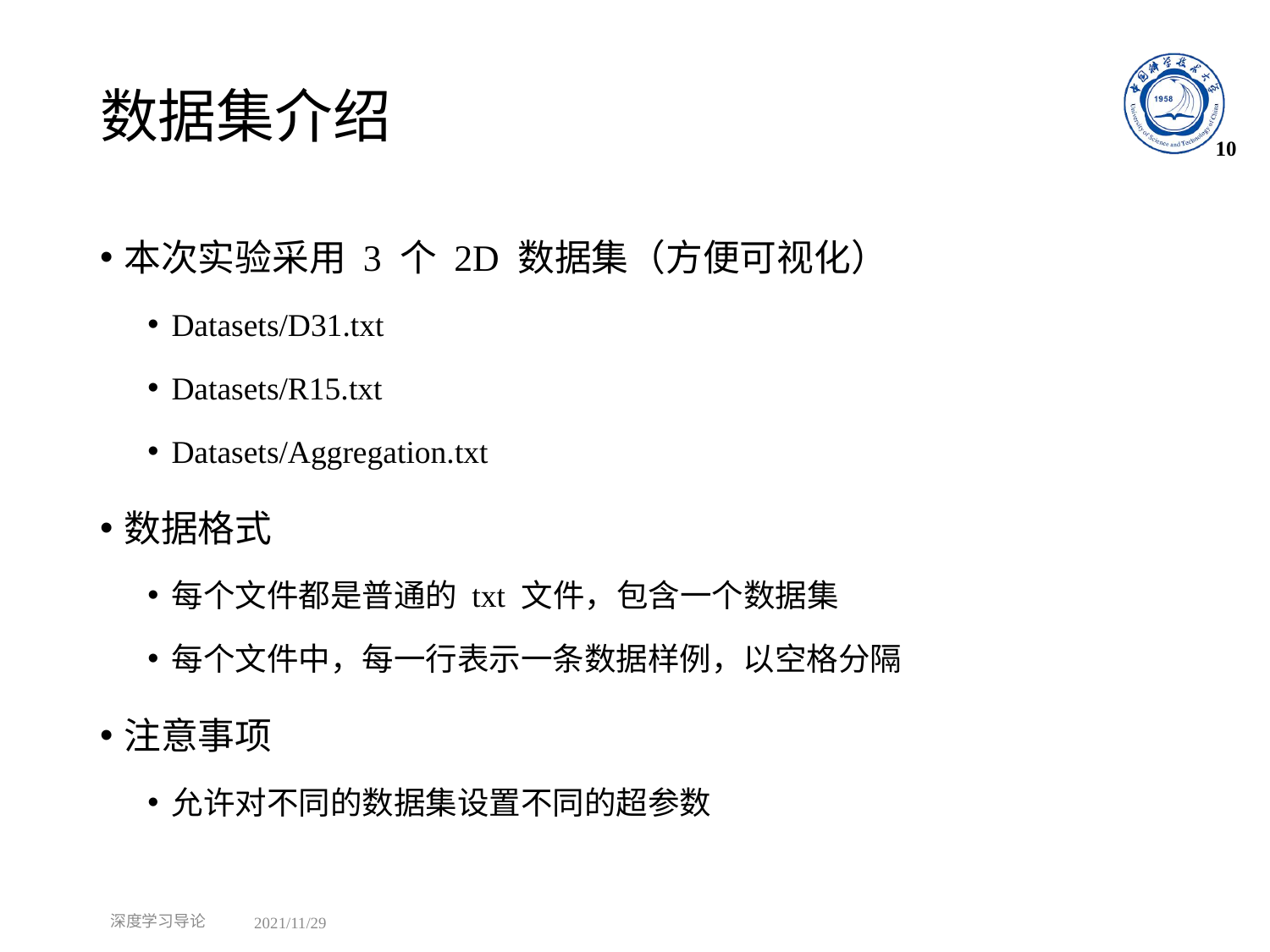

# 数据集介绍
10
本次实验采用 3 个 2D 数据集（方便可视化）
Datasets/D31.txt
Datasets/R15.txt
Datasets/Aggregation.txt
数据格式
每个文件都是普通的 txt 文件，包含一个数据集
每个文件中，每一行表示一条数据样例，以空格分隔
注意事项
允许对不同的数据集设置不同的超参数

深度学习导论
2021/11/29